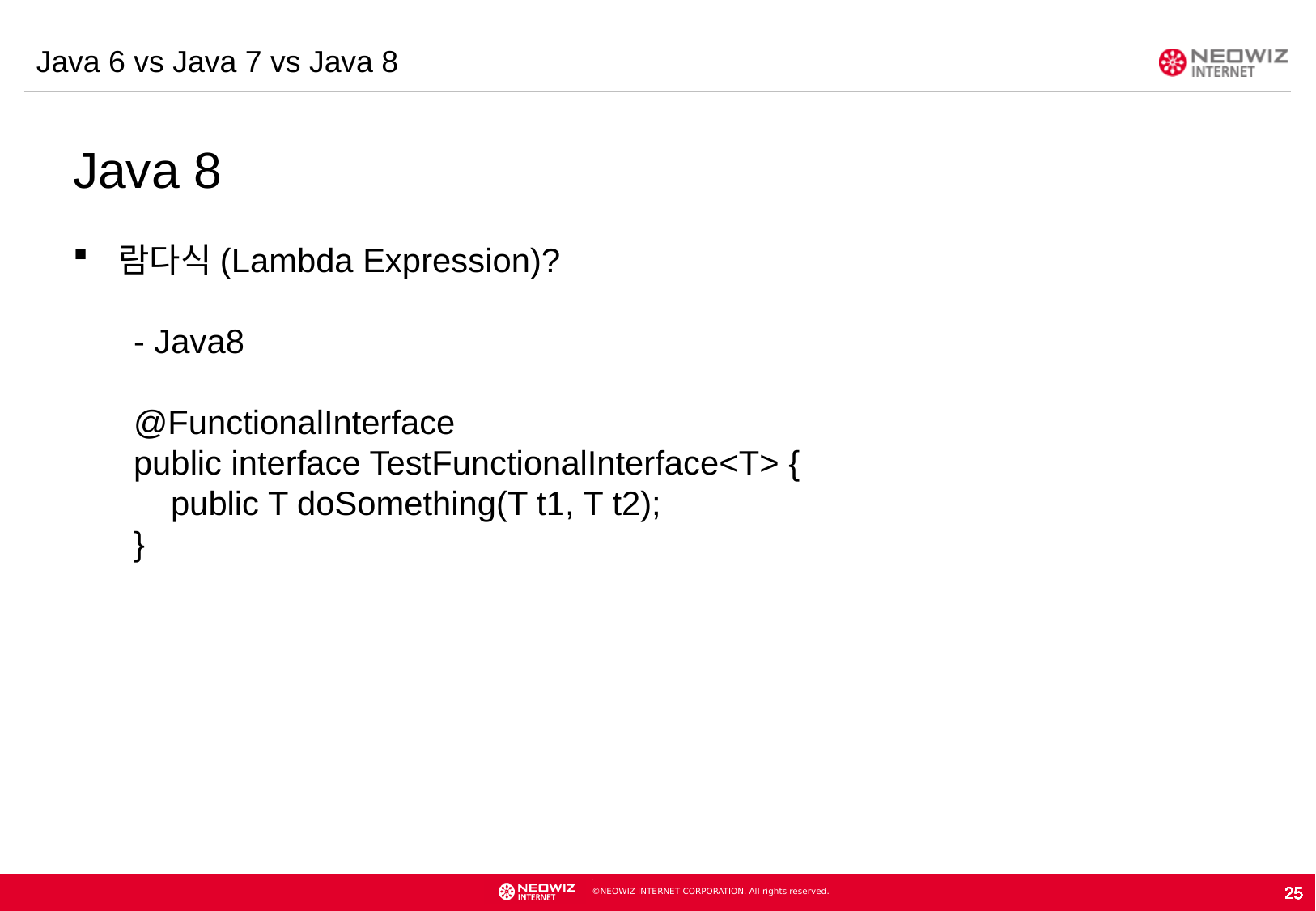

Java 6 vs Java 7 vs Java 8

Java 8

람다식(Lambda Expression)?

- Java8

@FunctionalInterface
public interface TestFunctionalInterface<T> {
    public T doSomething(T t1, T t2);
}
25
25
25
25
25
25
25
25
25
25
25
25
25
25
25
25